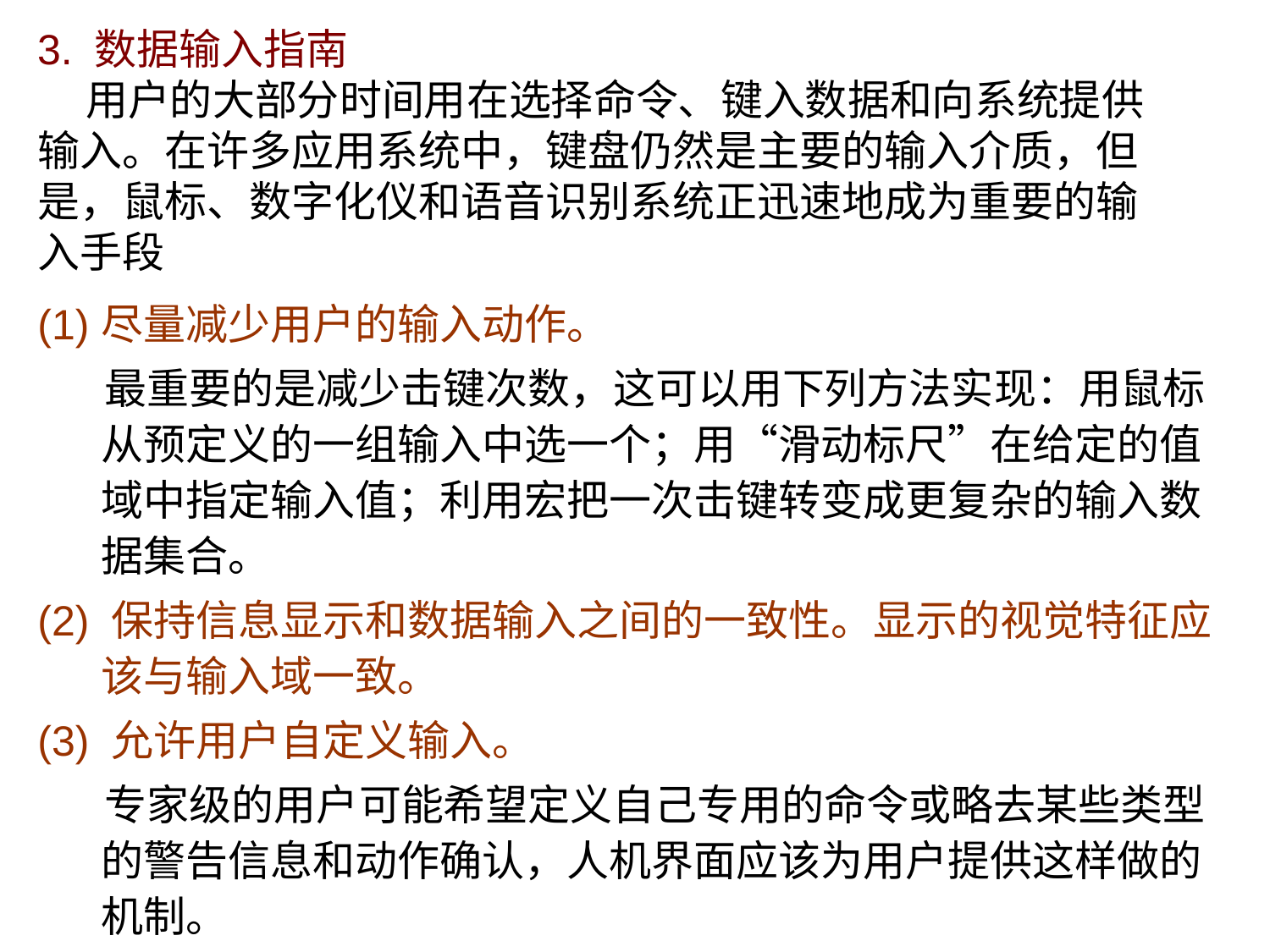

3. 数据输入指南
    用户的大部分时间用在选择命令、键入数据和向系统提供输入。在许多应用系统中，键盘仍然是主要的输入介质，但是，鼠标、数字化仪和语音识别系统正迅速地成为重要的输入手段
尽量减少用户的输入动作。
      最重要的是减少击键次数，这可以用下列方法实现：用鼠标从预定义的一组输入中选一个；用“滑动标尺”在给定的值域中指定输入值；利用宏把一次击键转变成更复杂的输入数据集合。
(2) 保持信息显示和数据输入之间的一致性。显示的视觉特征应该与输入域一致。
(3) 允许用户自定义输入。
      专家级的用户可能希望定义自己专用的命令或略去某些类型的警告信息和动作确认，人机界面应该为用户提供这样做的机制。